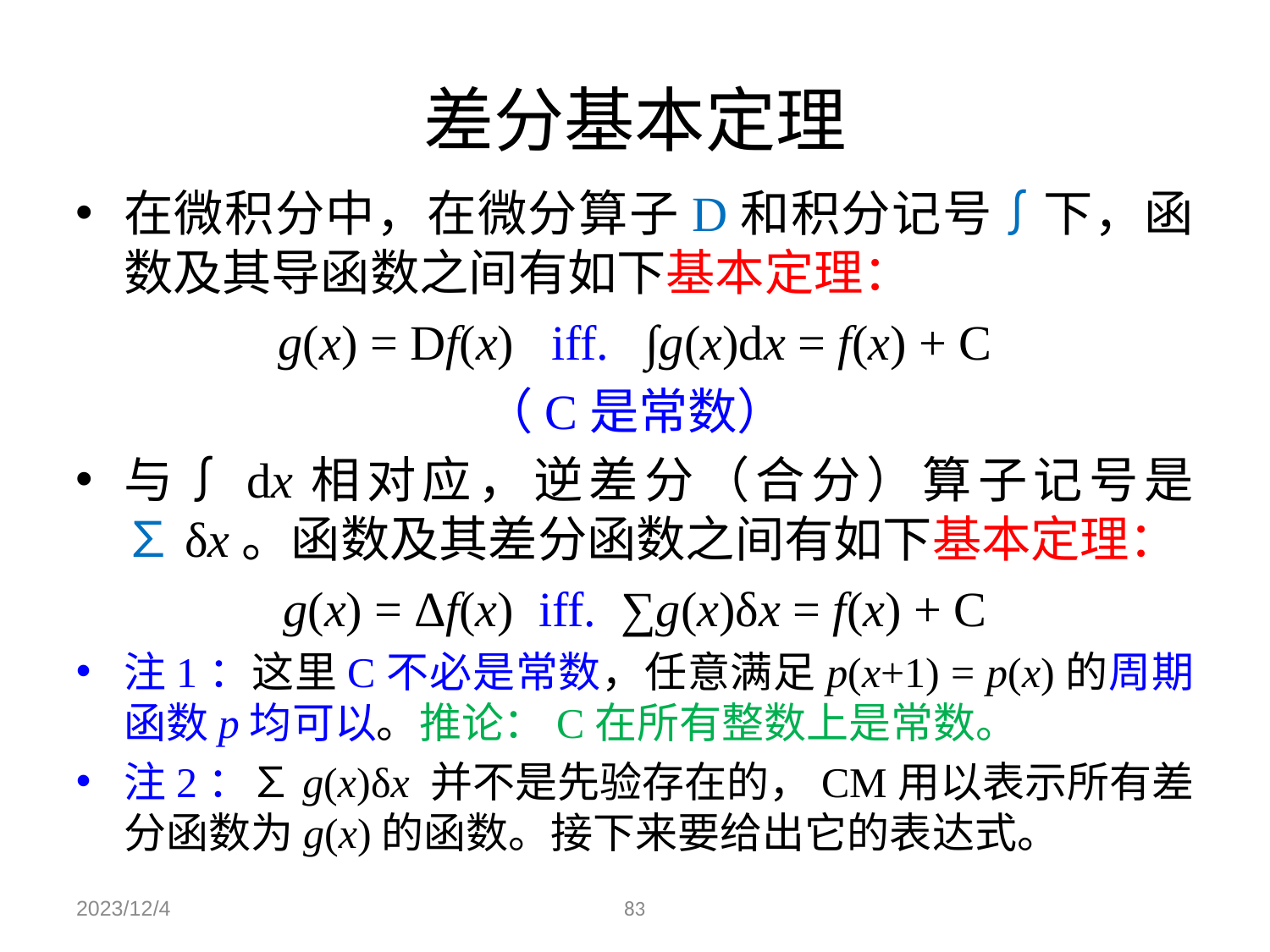

# 差分基本定理
在微积分中，在微分算子D和积分记号∫下，函数及其导函数之间有如下基本定理：
g(x) = Df(x)   iff.   ∫g(x)dx = f(x) + C
（C是常数）
与∫dx相对应，逆差分（合分）算子记号是∑δx。函数及其差分函数之间有如下基本定理：
g(x) = ∆f(x)  iff.  ∑g(x)δx = f(x) + C
注1：这里C不必是常数，任意满足p(x+1) = p(x)的周期函数p均可以。推论：C在所有整数上是常数。
注2：∑g(x)δx 并不是先验存在的，CM用以表示所有差分函数为g(x)的函数。接下来要给出它的表达式。

2023/12/4
83